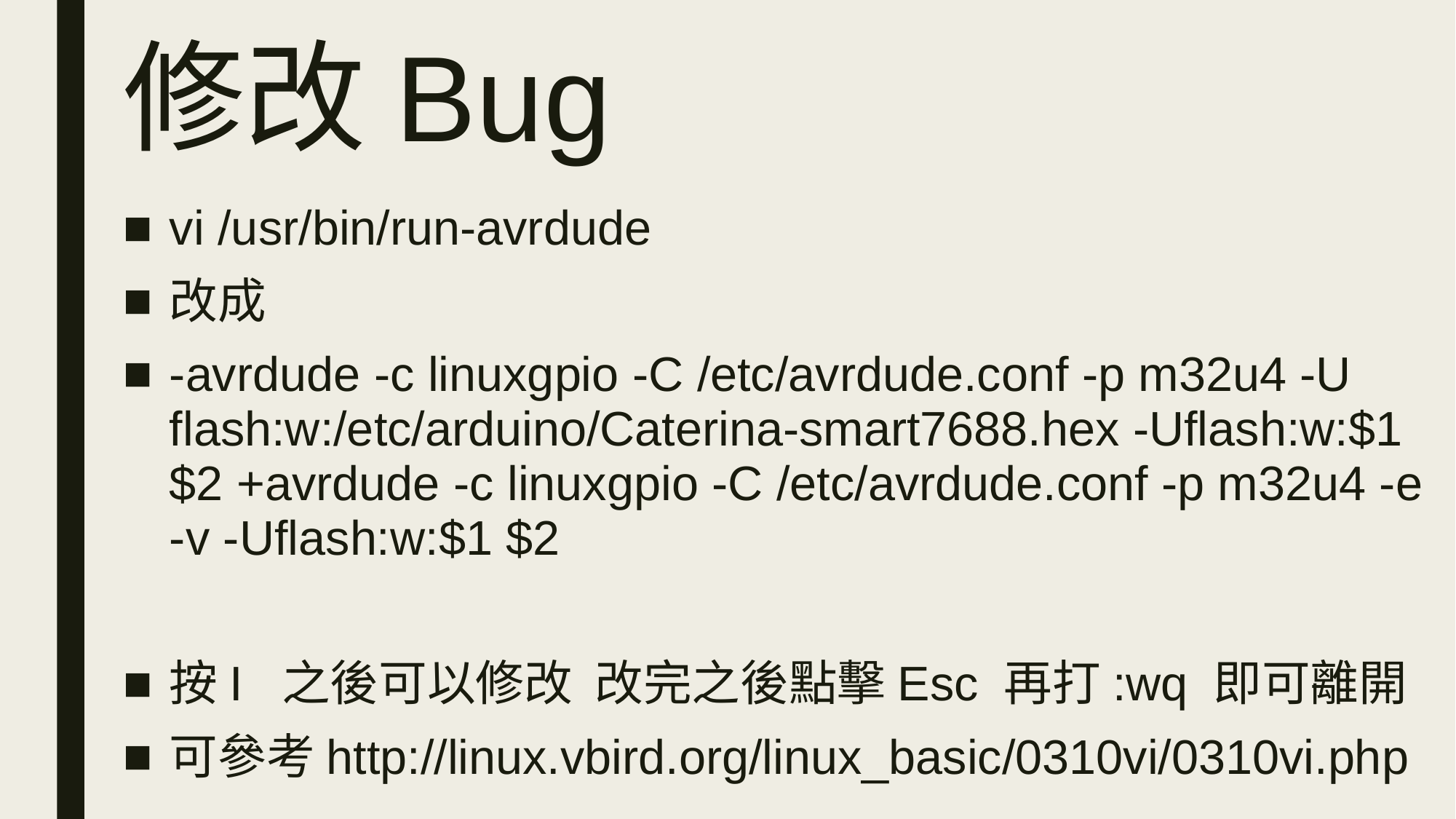

# 修改Bug
vi /usr/bin/run-avrdude
改成
-avrdude -c linuxgpio -C /etc/avrdude.conf -p m32u4 -U flash:w:/etc/arduino/Caterina-smart7688.hex -Uflash:w:$1 $2 +avrdude -c linuxgpio -C /etc/avrdude.conf -p m32u4 -e -v -Uflash:w:$1 $2

按I  之後可以修改  改完之後點擊Esc 再打:wq 即可離開
可參考http://linux.vbird.org/linux_basic/0310vi/0310vi.php